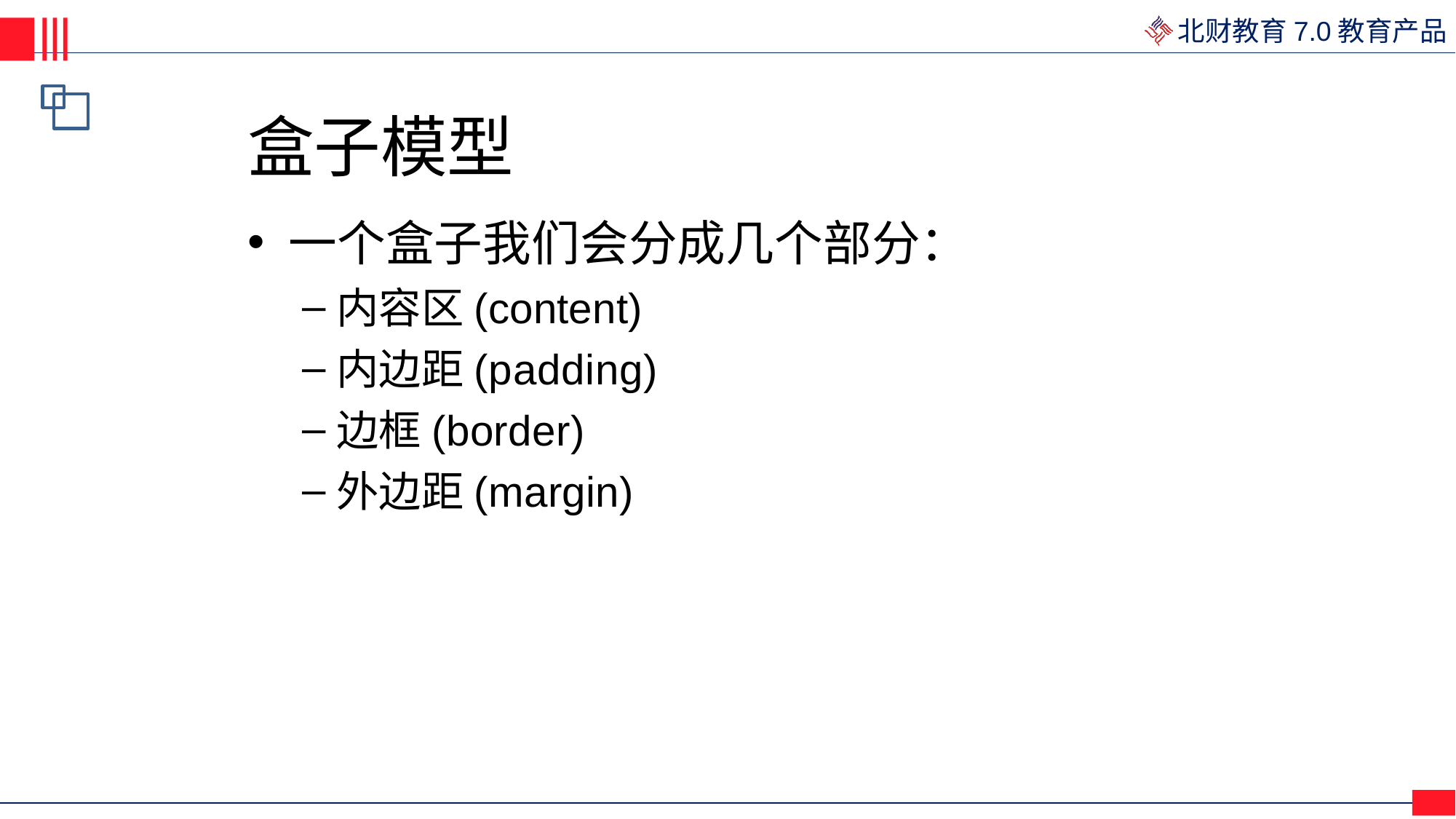

# 盒子模型
一个盒子我们会分成几个部分：
内容区(content)
内边距(padding)
边框(border)
外边距(margin)